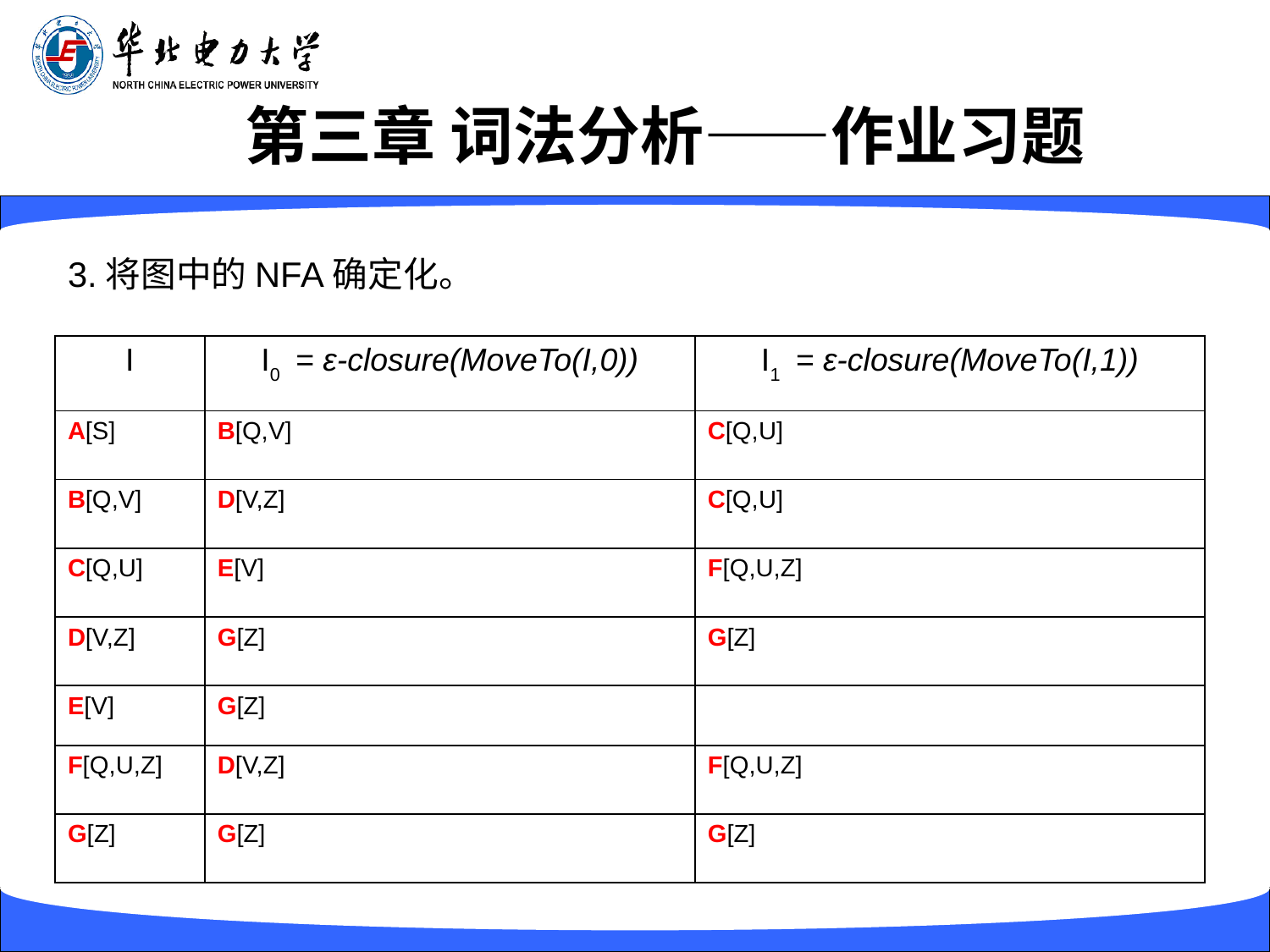

# 第三章 词法分析——作业习题
3.将图中的NFA确定化。
| I | I0 = ε-closure(MoveTo(I,0)) | I1 = ε-closure(MoveTo(I,1)) |
| --- | --- | --- |
| A[S] | B[Q,V] | C[Q,U] |
| B[Q,V] | D[V,Z] | C[Q,U] |
| C[Q,U] | E[V] | F[Q,U,Z] |
| D[V,Z] | G[Z] | G[Z] |
| E[V] | G[Z] |  |
| F[Q,U,Z] | D[V,Z] | F[Q,U,Z] |
| G[Z] | G[Z] | G[Z] |